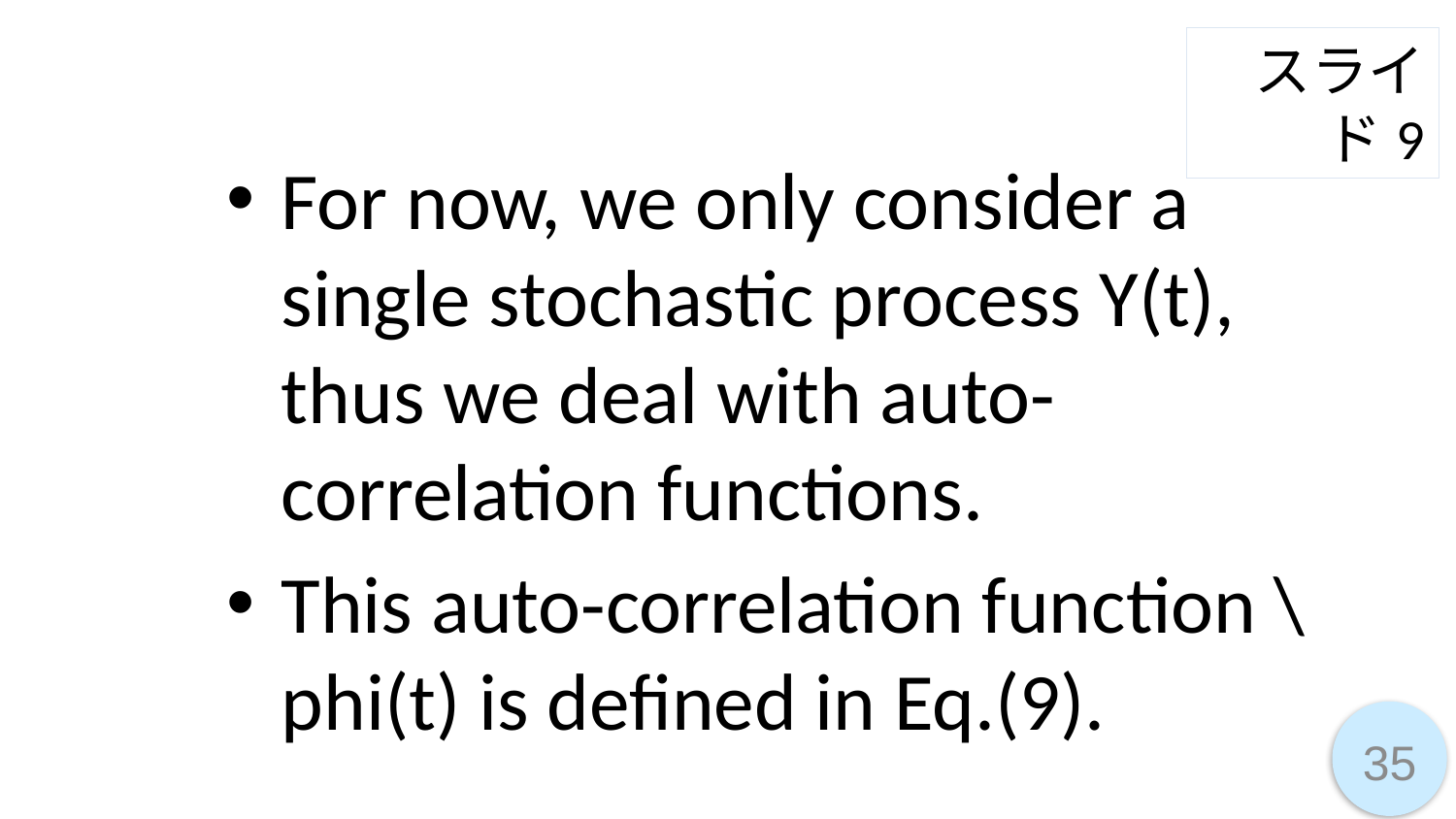

スライド9
For now, we only consider a single stochastic process Y(t), thus we deal with auto-correlation functions.
This auto-correlation function \phi(t) is defined in Eq.(9).
35